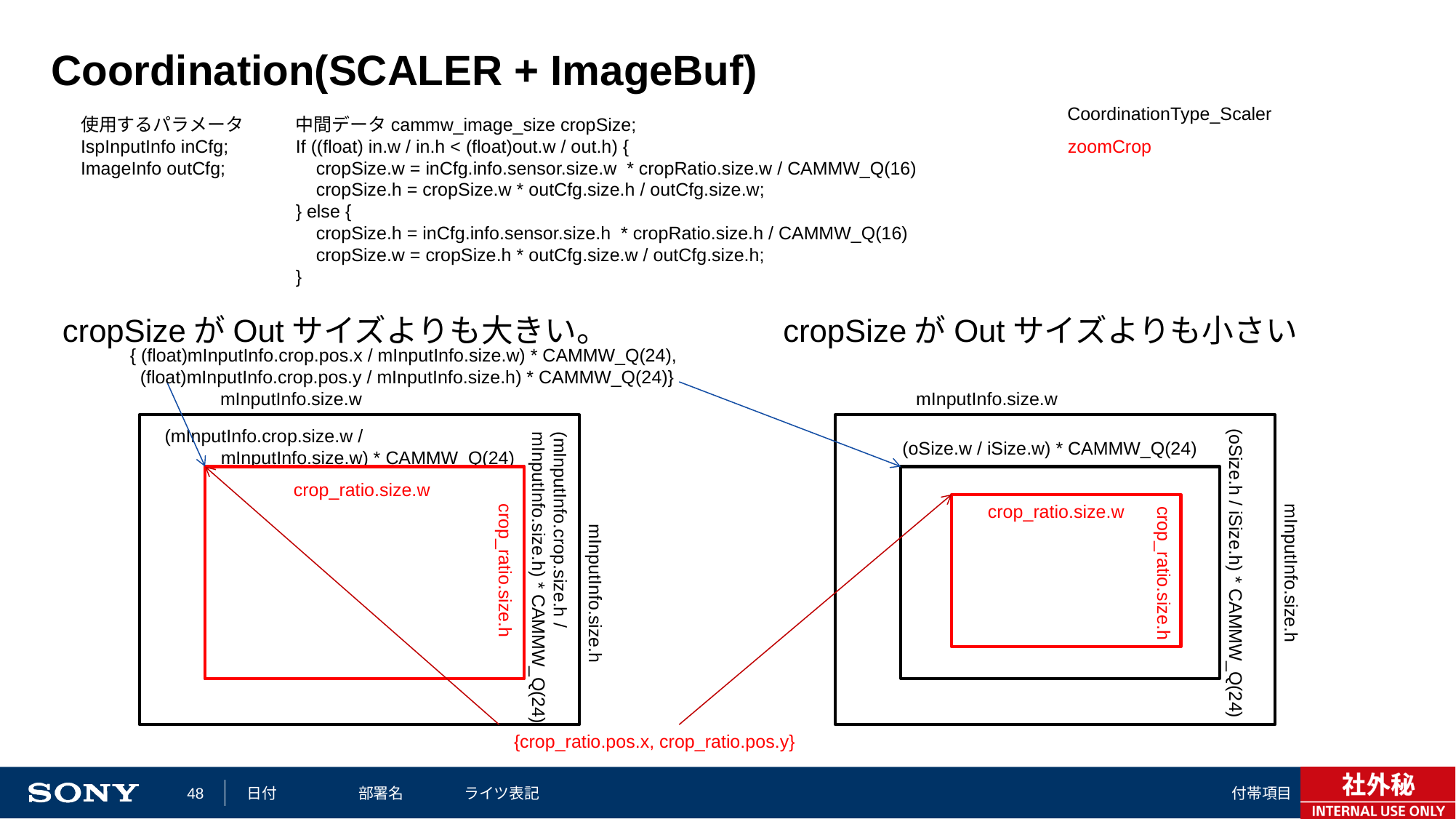

# Coordination(SCALER + ImageBuf)
CoordinationType_Scaler
中間データcammw_image_size cropSize;
If ((float) in.w / in.h < (float)out.w / out.h) {
    cropSize.w = inCfg.info.sensor.size.w  * cropRatio.size.w / CAMMW_Q(16)
    cropSize.h = cropSize.w * outCfg.size.h / outCfg.size.w;
} else {
    cropSize.h = inCfg.info.sensor.size.h  * cropRatio.size.h / CAMMW_Q(16)
    cropSize.w = cropSize.h * outCfg.size.w / outCfg.size.h;
}
使用するパラメータ
IspInputInfo inCfg;
ImageInfo outCfg;
zoomCrop
cropSizeがOutサイズよりも大きい。
cropSizeがOutサイズよりも小さい
{ (float)mInputInfo.crop.pos.x / mInputInfo.size.w) * CAMMW_Q(24),
  (float)mInputInfo.crop.pos.y / mInputInfo.size.h) * CAMMW_Q(24)}
mInputInfo.size.w
mInputInfo.size.w

(mInputInfo.crop.size.w /
           mInputInfo.size.w) * CAMMW_Q(24)
(oSize.w / iSize.w) * CAMMW_Q(24)

crop_ratio.size.w

crop_ratio.size.w
 (mInputInfo.crop.size.h /
 mInputInfo.size.h) * CAMMW_Q(24)
crop_ratio.size.h
mInputInfo.size.h
(oSize.h / iSize.h) * CAMMW_Q(24)
crop_ratio.size.h
mInputInfo.size.h
{crop_ratio.pos.x, crop_ratio.pos.y}